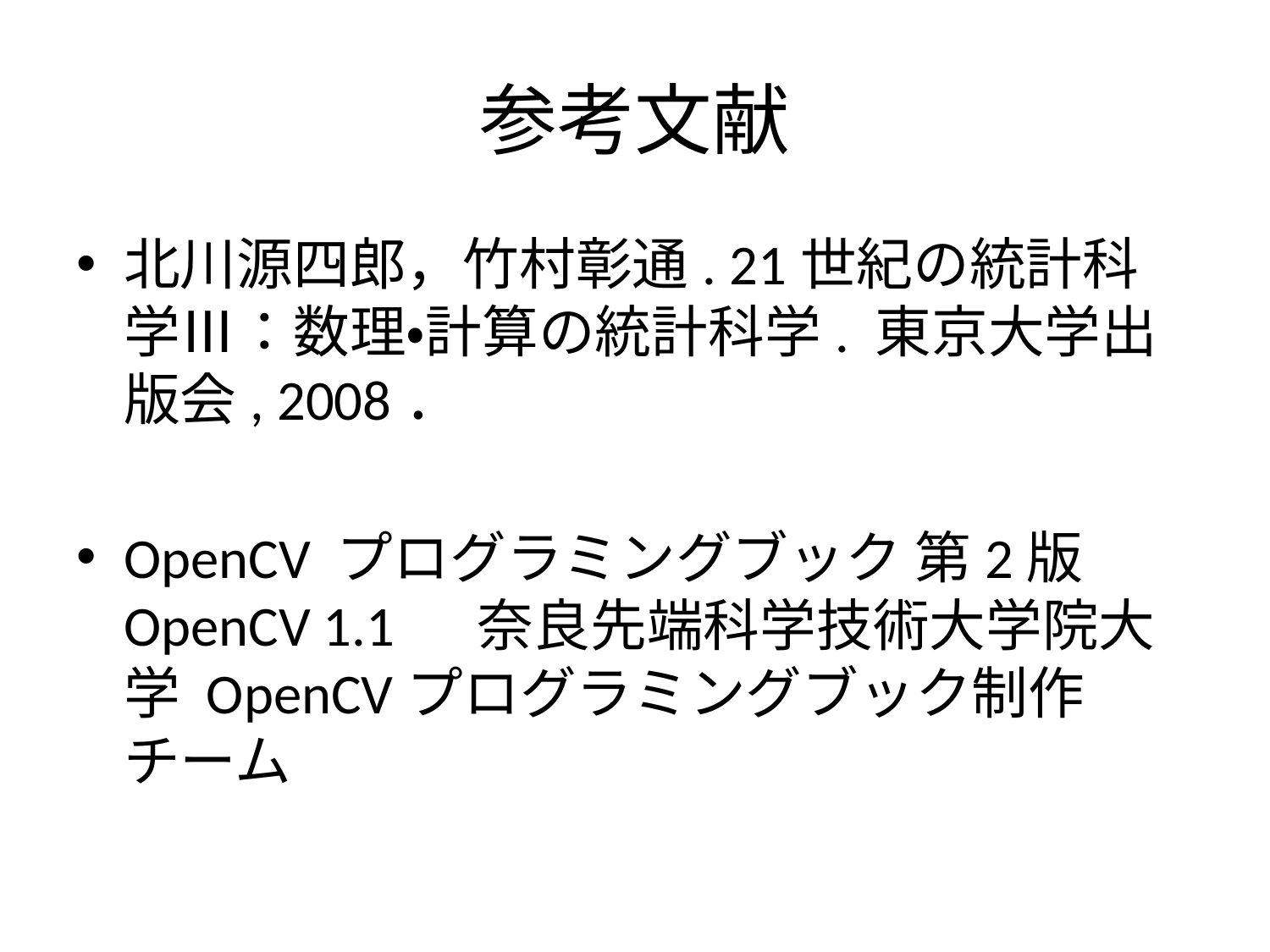

# 参考文献
北川源四郎，竹村彰通. 21世紀の統計科学Ⅲ：数理・計算の統計科学. 東京大学出版会, 2008．

OpenCV プログラミングブック 第2版 OpenCV 1.1　 奈良先端科学技術大学院大学 OpenCVプログラミングブック制作チーム